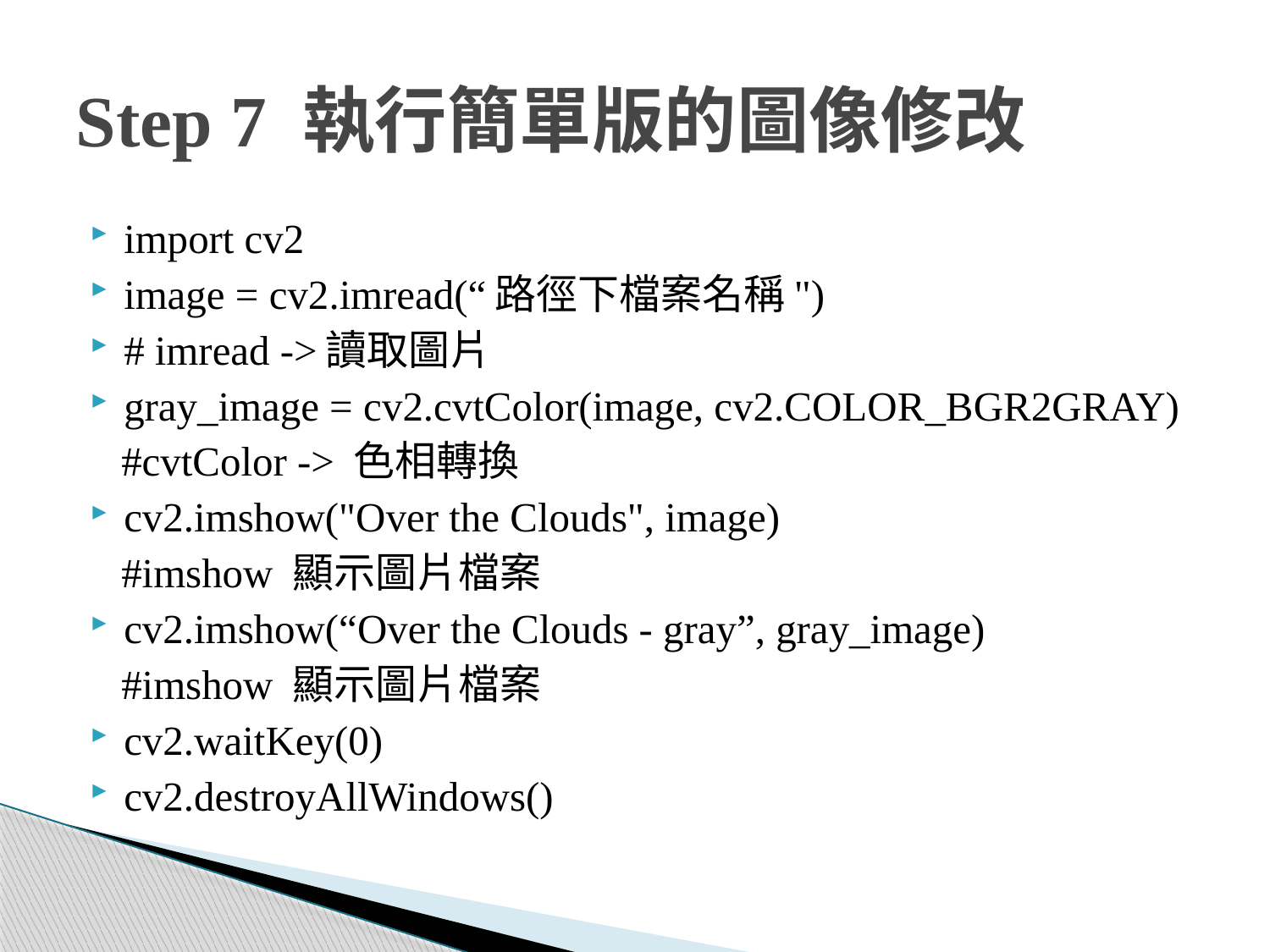

# Step 7 執行簡單版的圖像修改
import cv2
image = cv2.imread(“路徑下檔案名稱")
# imread ->讀取圖片
gray_image = cv2.cvtColor(image, cv2.COLOR_BGR2GRAY)
   #cvtColor -> 色相轉換
cv2.imshow("Over the Clouds", image)
   #imshow 顯示圖片檔案
cv2.imshow(“Over the Clouds - gray”, gray_image)
   #imshow 顯示圖片檔案
cv2.waitKey(0)
cv2.destroyAllWindows()